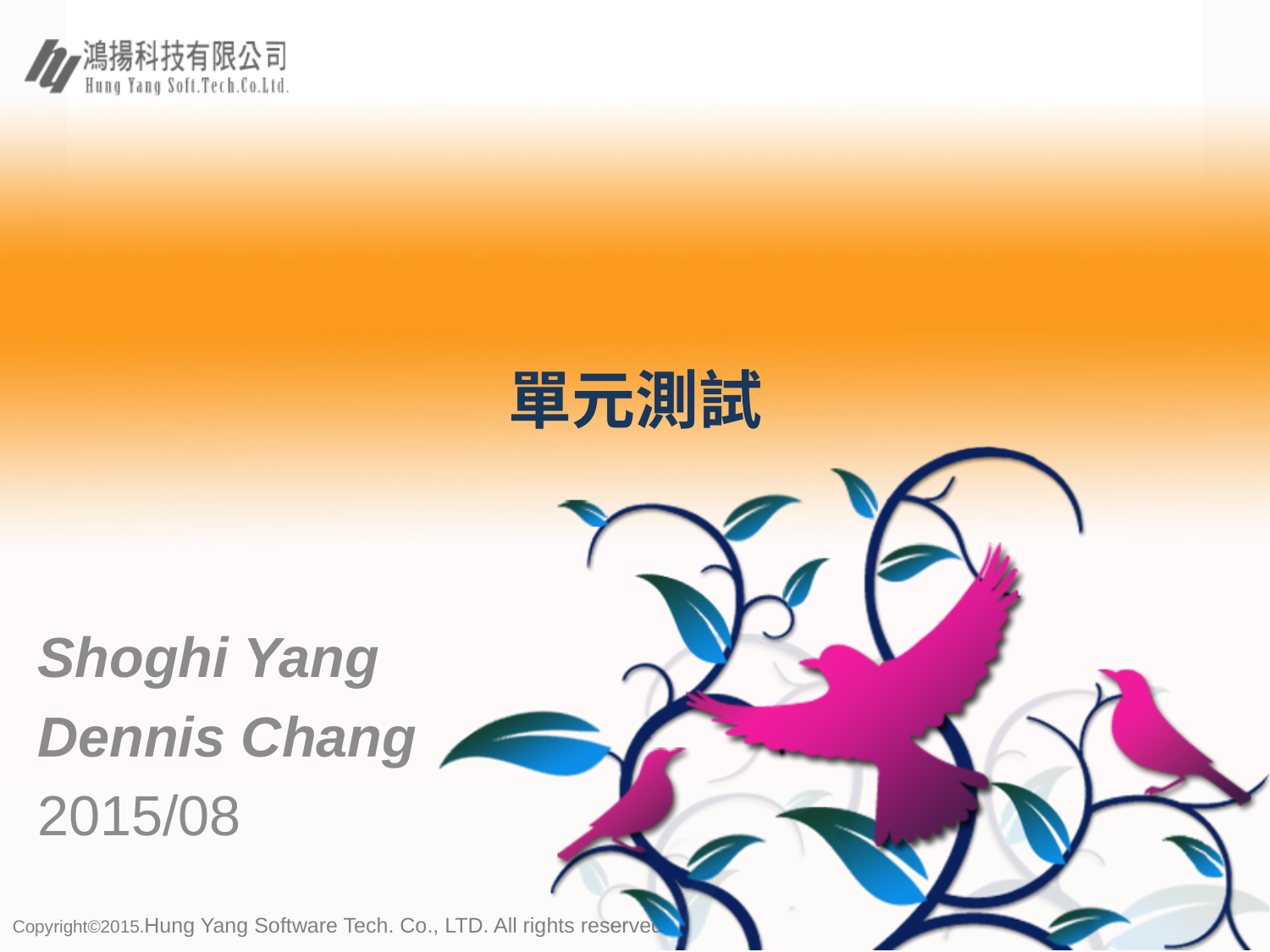

# 單元測試

Shoghi Yang
Dennis Chang
2015/08